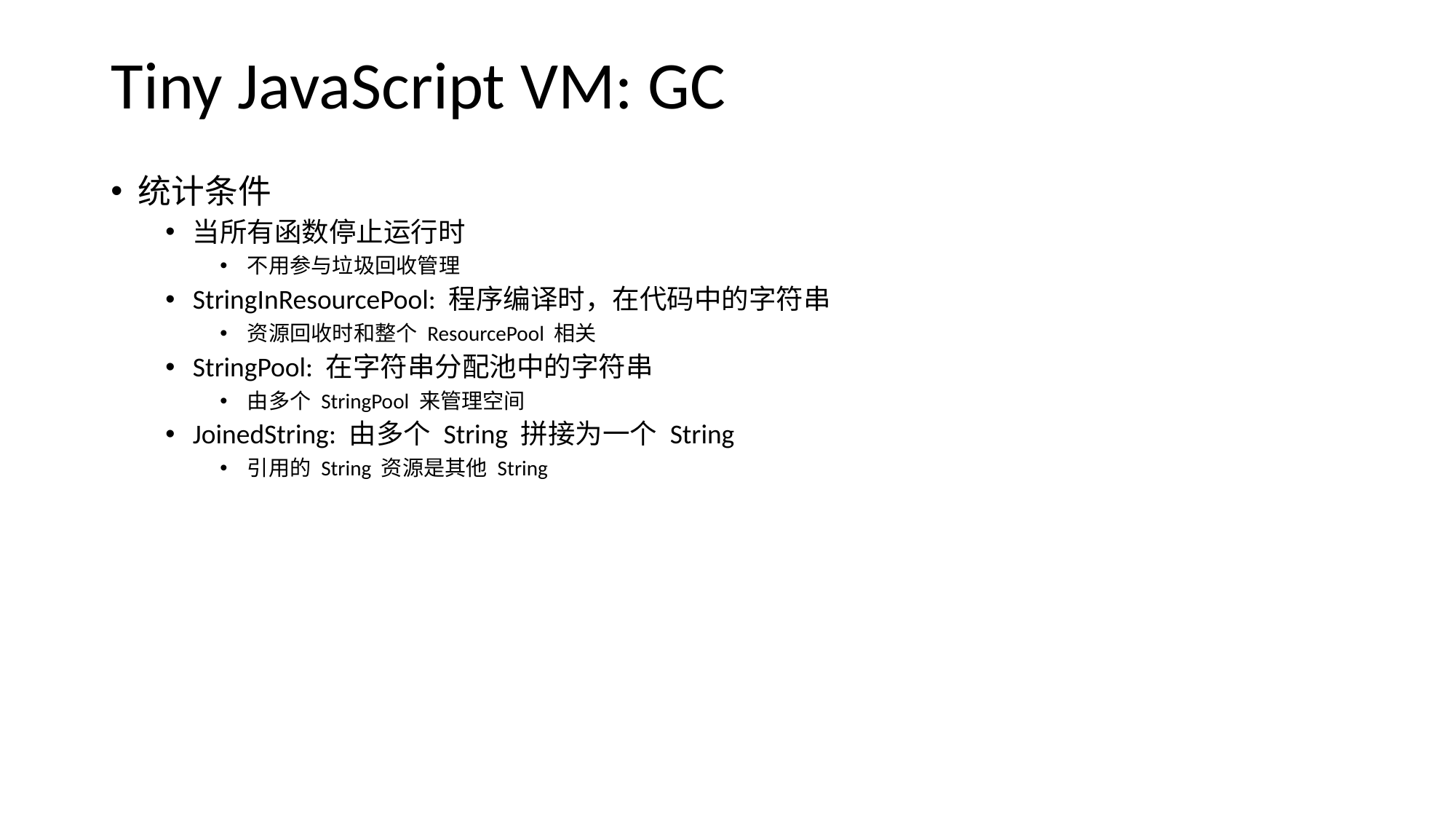

# Tiny JavaScript VM: GC
统计条件
当所有函数停止运行时
不用参与垃圾回收管理
StringInResourcePool: 程序编译时，在代码中的字符串
资源回收时和整个 ResourcePool 相关
StringPool: 在字符串分配池中的字符串
由多个 StringPool 来管理空间
JoinedString: 由多个 String 拼接为一个 String
引用的 String 资源是其他 String